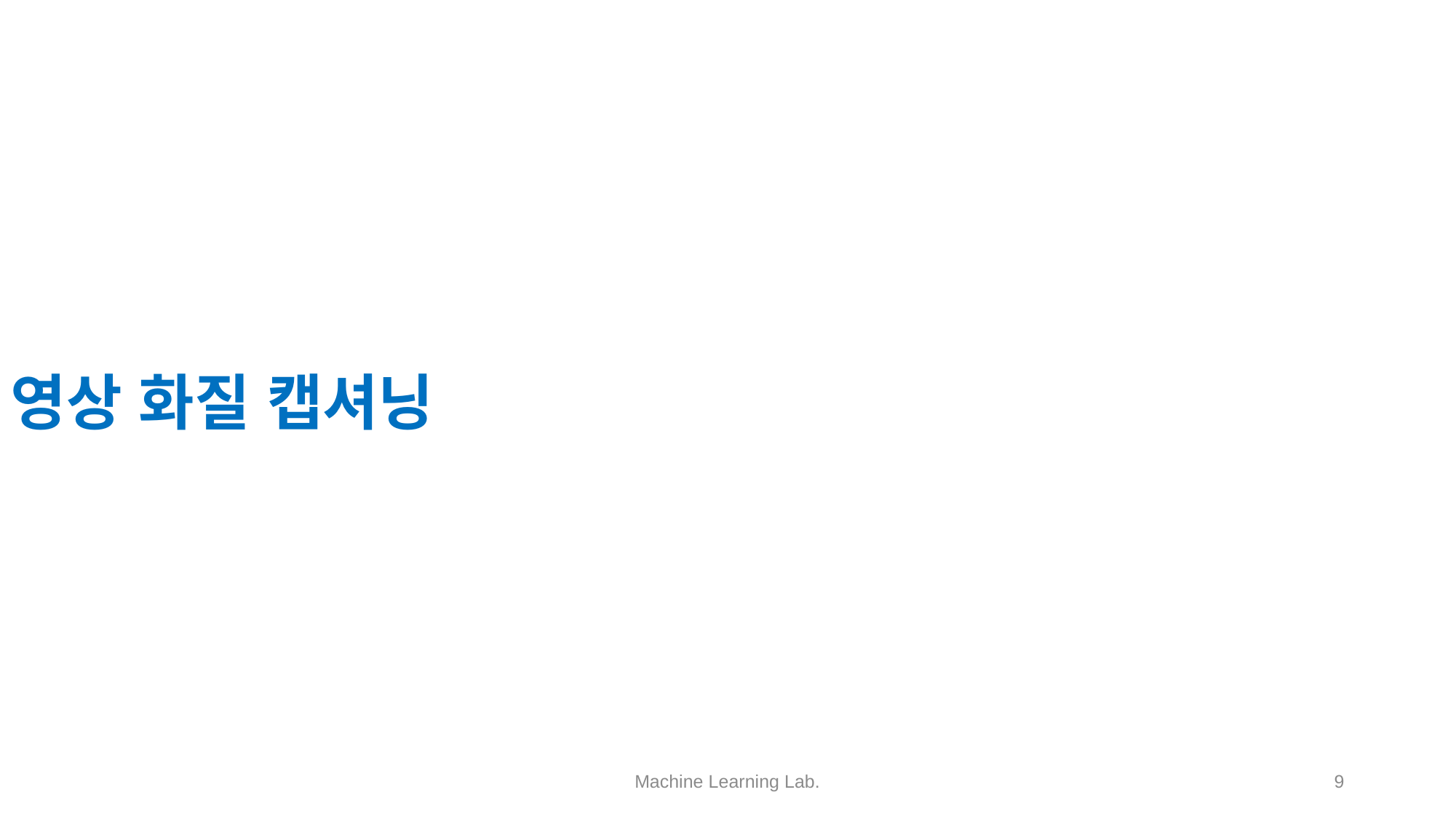

영상 화질 캡셔닝
Machine Learning Lab.
9